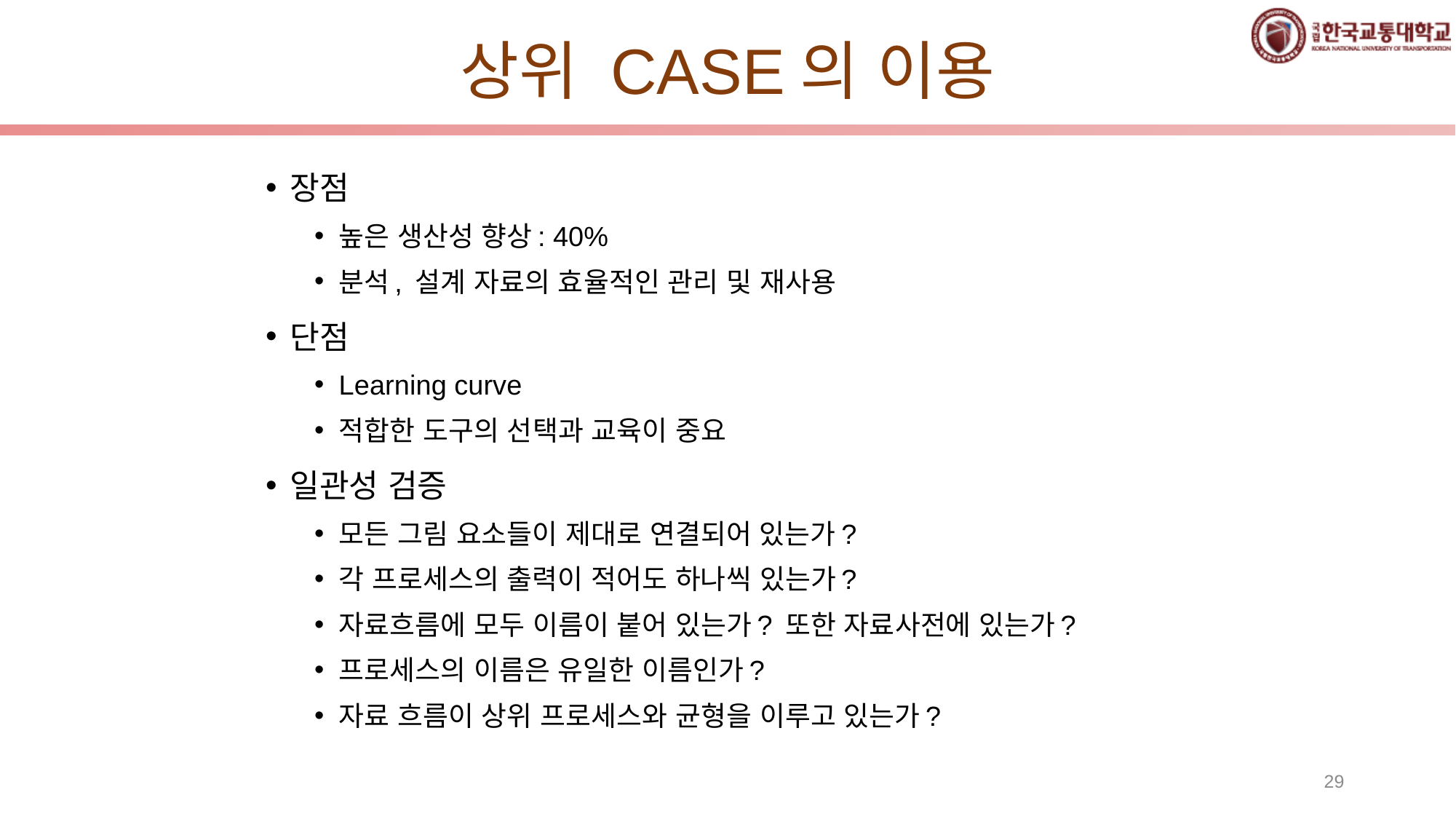

# 상위 CASE의 이용
장점
높은 생산성 향상: 40%
분석, 설계 자료의 효율적인 관리 및 재사용
단점
Learning curve
적합한 도구의 선택과 교육이 중요
일관성 검증
모든 그림 요소들이 제대로 연결되어 있는가?
각 프로세스의 출력이 적어도 하나씩 있는가?
자료흐름에 모두 이름이 붙어 있는가? 또한 자료사전에 있는가?
프로세스의 이름은 유일한 이름인가?
자료 흐름이 상위 프로세스와 균형을 이루고 있는가?
29